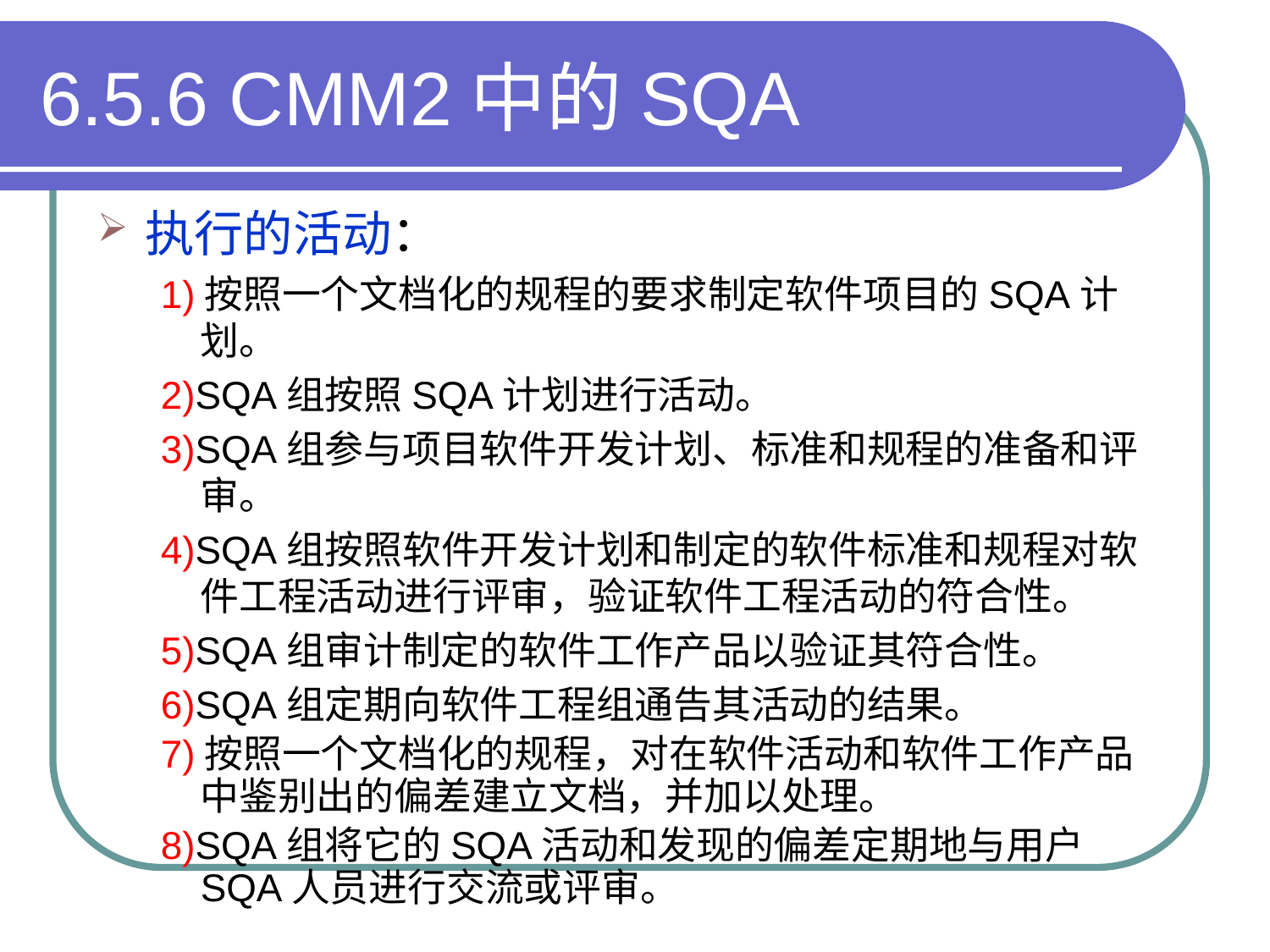

# 6.5.6 CMM2中的SQA
执行的活动：
1)按照一个文档化的规程的要求制定软件项目的SQA计划。
2)SQA组按照SQA计划进行活动。
3)SQA组参与项目软件开发计划、标准和规程的准备和评审。
4)SQA组按照软件开发计划和制定的软件标准和规程对软件工程活动进行评审，验证软件工程活动的符合性。
5)SQA组审计制定的软件工作产品以验证其符合性。
6)SQA组定期向软件工程组通告其活动的结果。
7)按照一个文档化的规程，对在软件活动和软件工作产品中鉴别出的偏差建立文档，并加以处理。
8)SQA组将它的SQA活动和发现的偏差定期地与用户SQA人员进行交流或评审。

93